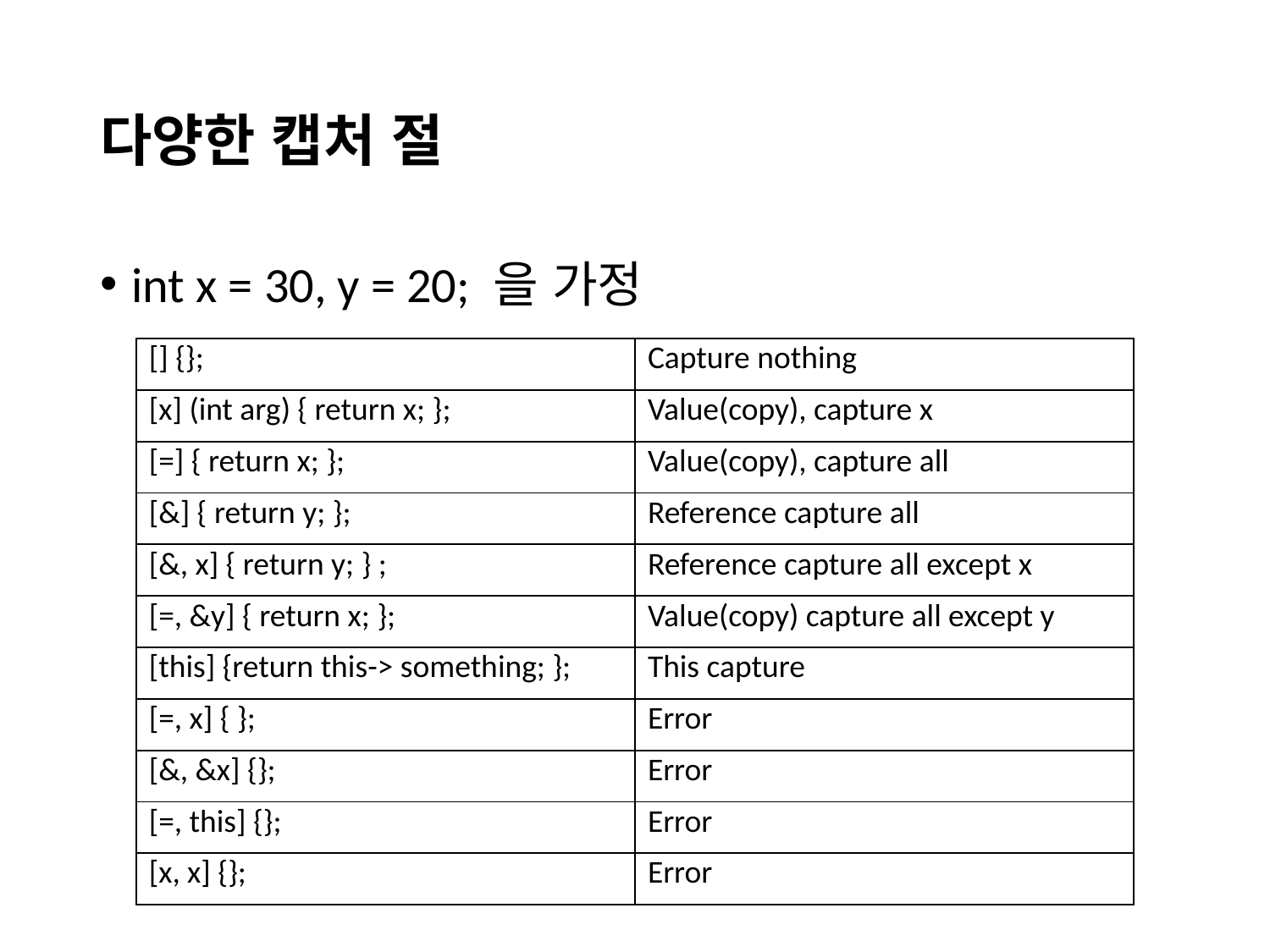

# 다양한 캡처 절
int x = 30, y = 20; 을 가정
| [] {}; | Capture nothing |
| --- | --- |
| [x] (int arg) { return x; }; | Value(copy), capture x |
| [=] { return x; }; | Value(copy), capture all |
| [&] { return y; }; | Reference capture all |
| [&, x] { return y; } ; | Reference capture all except x |
| [=, &y] { return x; }; | Value(copy) capture all except y |
| [this] {return this-> something; }; | This capture |
| [=, x] { }; | Error |
| [&, &x] {}; | Error |
| [=, this] {}; | Error |
| [x, x] {}; | Error |